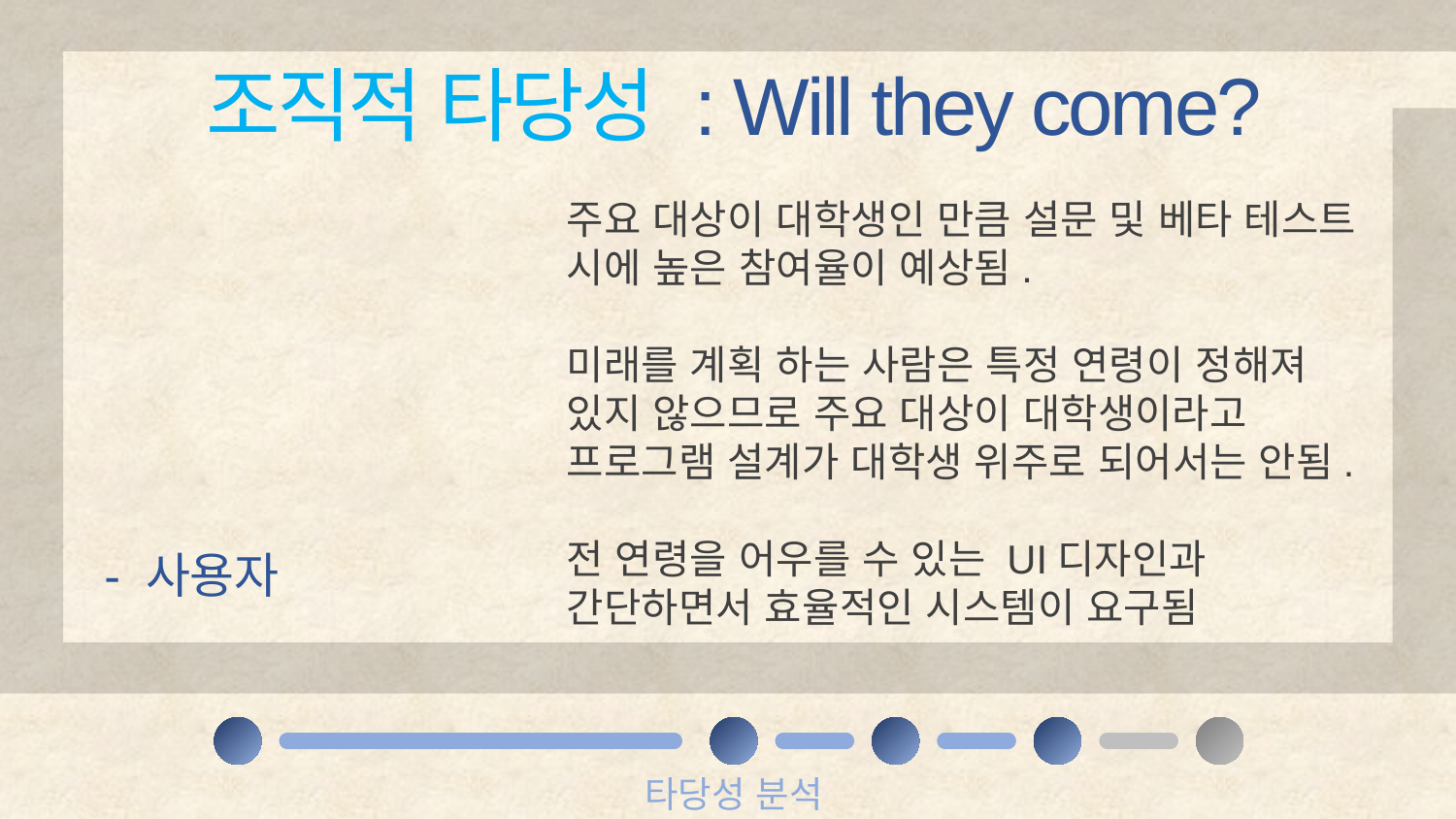

조직적 타당성 : Will they come?
주요 대상이 대학생인 만큼 설문 및 베타 테스트 시에 높은 참여율이 예상됨.

미래를 계획 하는 사람은 특정 연령이 정해져 있지 않으므로 주요 대상이 대학생이라고 프로그램 설계가 대학생 위주로 되어서는 안됨.

전 연령을 어우를 수 있는 UI디자인과 간단하면서 효율적인 시스템이 요구됨
- 사용자

타당성 분석